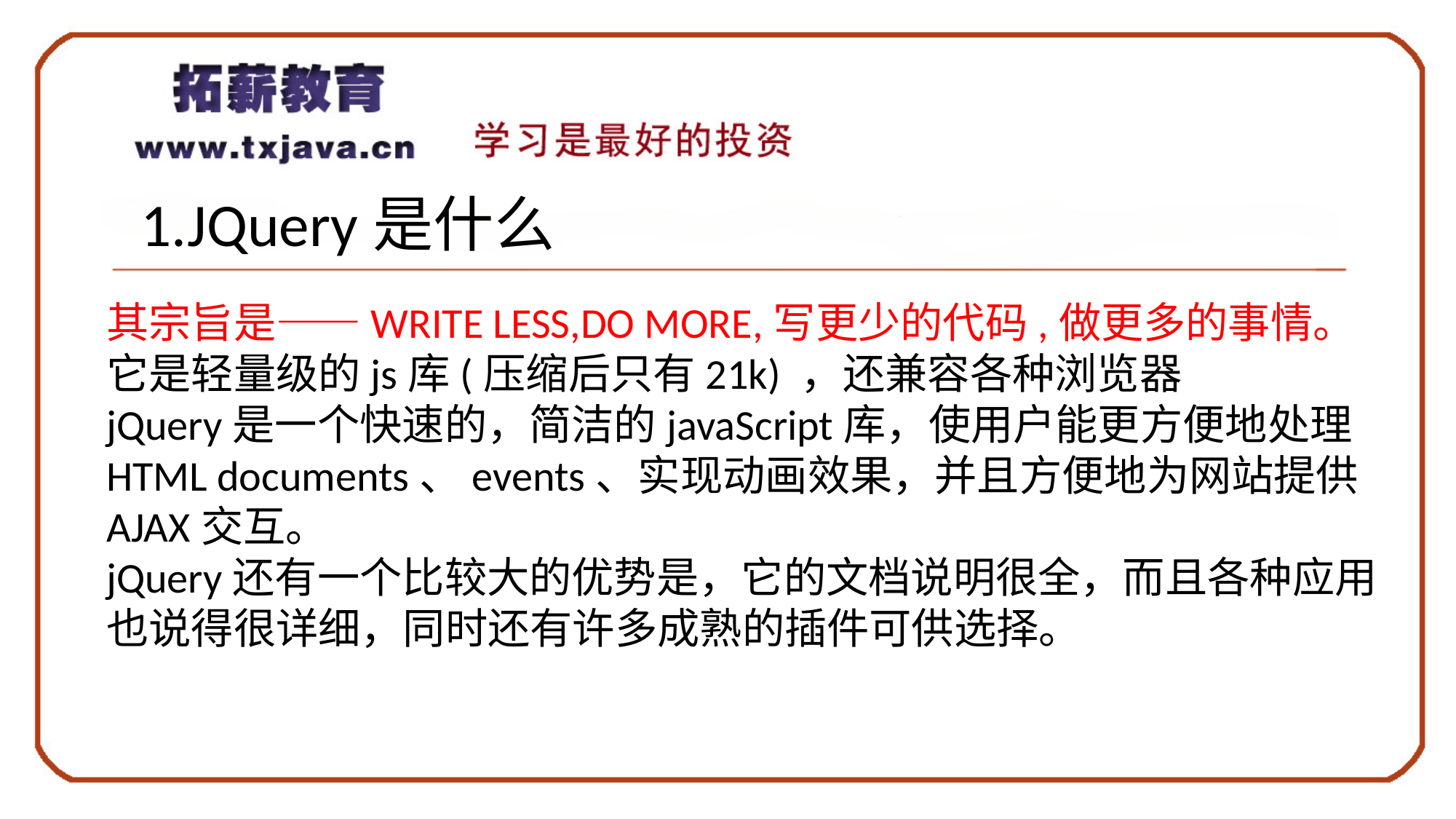

1.JQuery是什么
其宗旨是——WRITE LESS,DO MORE,写更少的代码,做更多的事情。
它是轻量级的js库(压缩后只有21k) ，还兼容各种浏览器
jQuery是一个快速的，简洁的javaScript库，使用户能更方便地处理HTML documents、events、实现动画效果，并且方便地为网站提供AJAX交互。
jQuery还有一个比较大的优势是，它的文档说明很全，而且各种应用也说得很详细，同时还有许多成熟的插件可供选择。